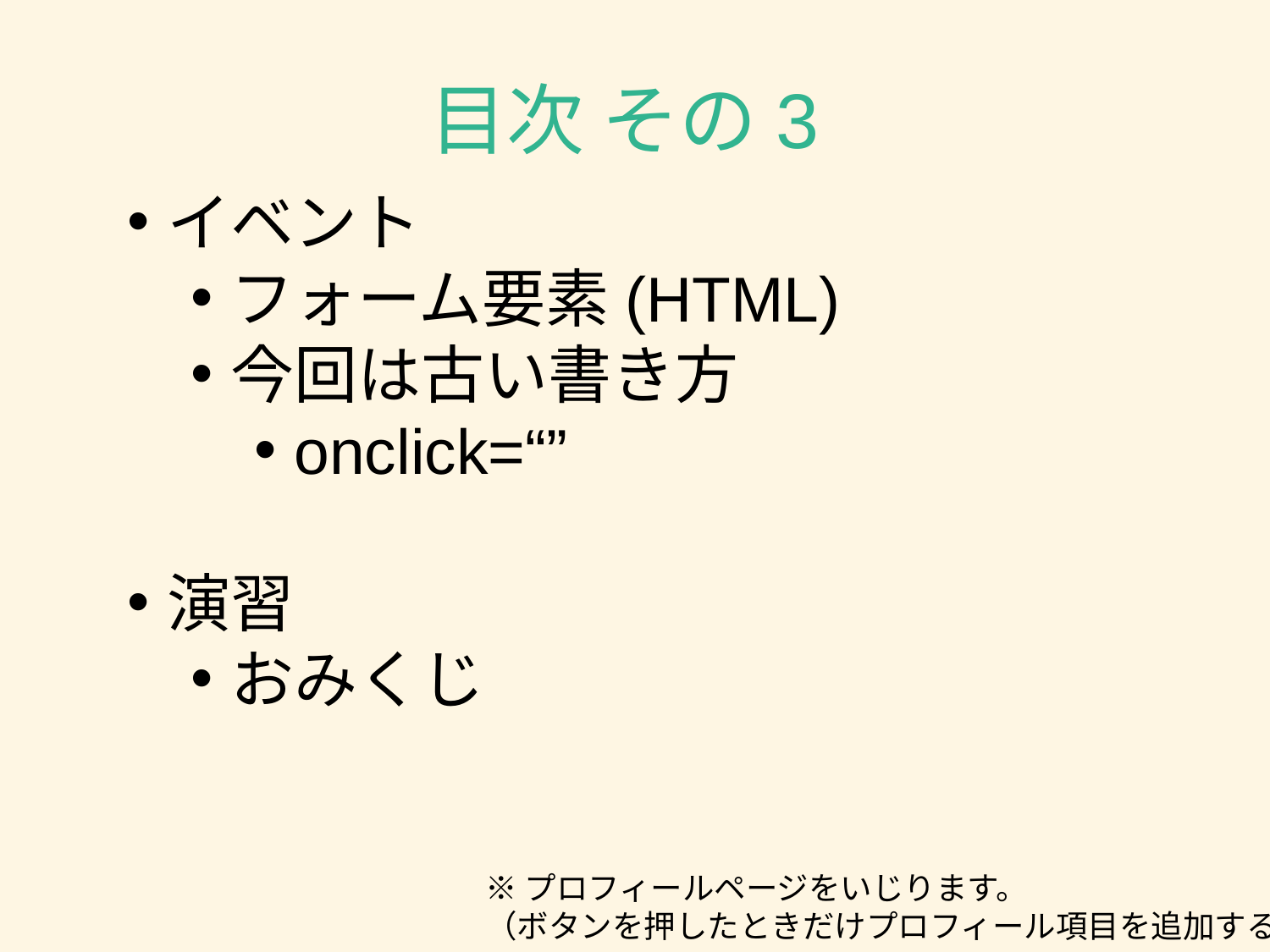

# 目次 その3
イベント
フォーム要素(HTML)
今回は古い書き方
onclick=“”

演習
おみくじ

※プロフィールページをいじります。
（ボタンを押したときだけプロフィール項目を追加する）